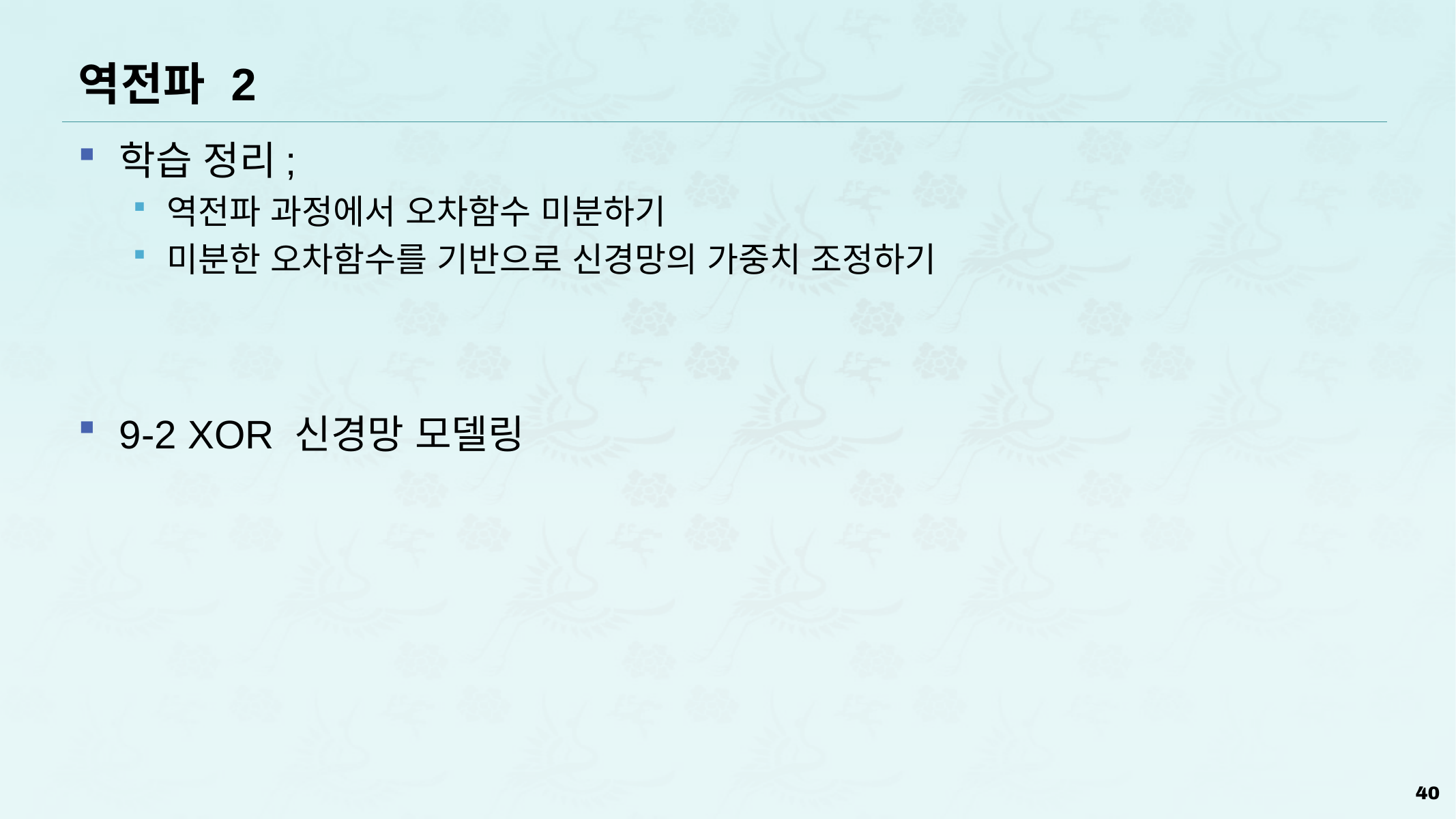

# 역전파 2
학습 정리;
역전파 과정에서 오차함수 미분하기
미분한 오차함수를 기반으로 신경망의 가중치 조정하기

9-2 XOR 신경망 모델링

40